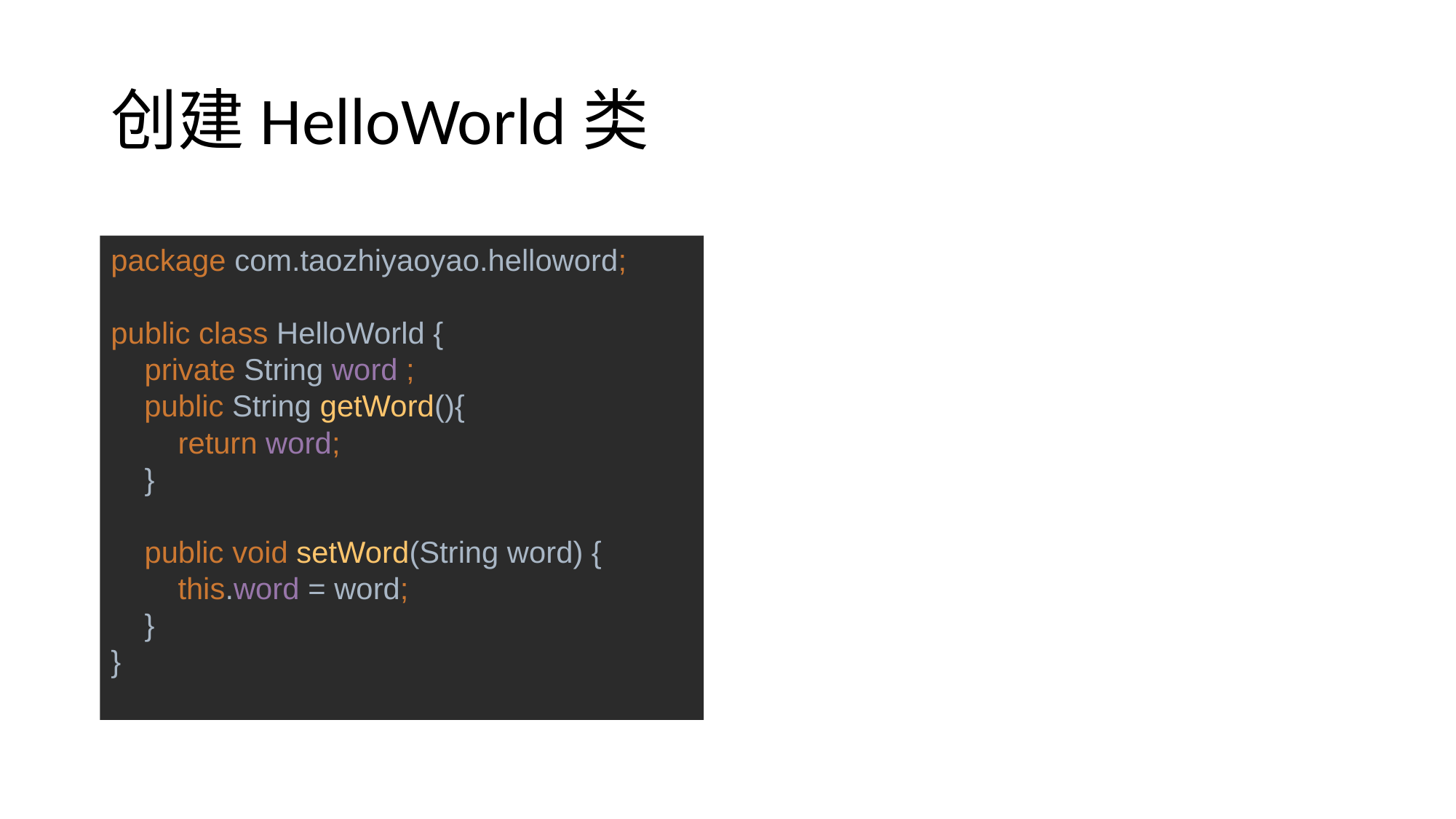

# 创建HelloWorld类
package com.taozhiyaoyao.helloword;
public class HelloWorld {
    private String word ;
    public String getWord(){
        return word;
    }
    public void setWord(String word) {
        this.word = word;
    }
}